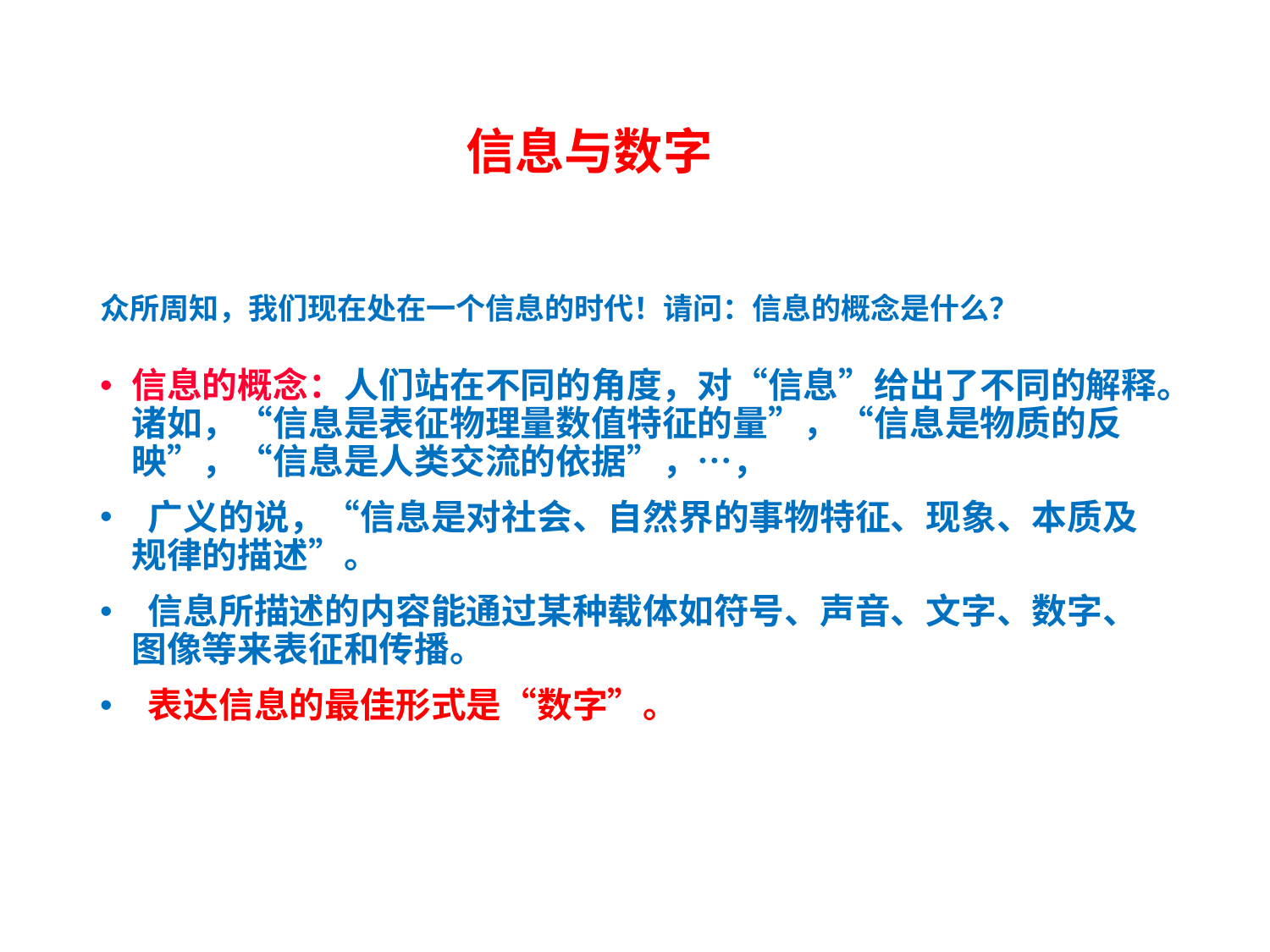

信息与数字
# 众所周知，我们现在处在一个信息的时代！请问：信息的概念是什么？
信息的概念：人们站在不同的角度，对“信息”给出了不同的解释。诸如，“信息是表征物理量数值特征的量”，“信息是物质的反映”，“信息是人类交流的依据”，…，
 广义的说，“信息是对社会、自然界的事物特征、现象、本质及规律的描述”。
 信息所描述的内容能通过某种载体如符号、声音、文字、数字、图像等来表征和传播。
 表达信息的最佳形式是“数字”。